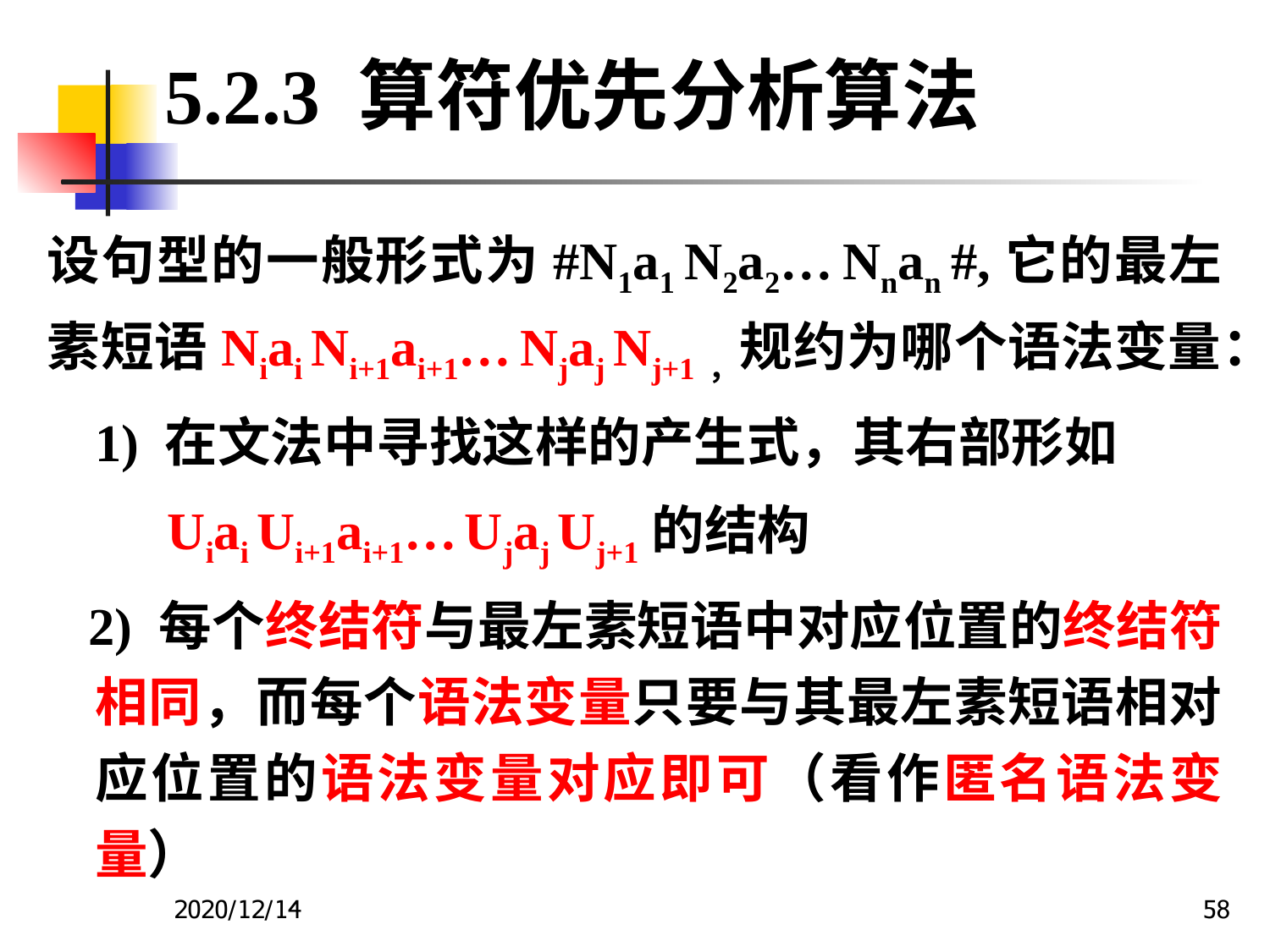

5.2.3 算符优先分析算法
设句型的一般形式为#N1a1 N2a2… Nnan #,它的最左素短语Niai Ni+1ai+1… Njaj Nj+1，规约为哪个语法变量：
	1) 在文法中寻找这样的产生式，其右部形如
         Uiai Ui+1ai+1… Ujaj Uj+1的结构
   2) 每个终结符与最左素短语中对应位置的终结符相同，而每个语法变量只要与其最左素短语相对应位置的语法变量对应即可（看作匿名语法变量）
2020/12/14
58